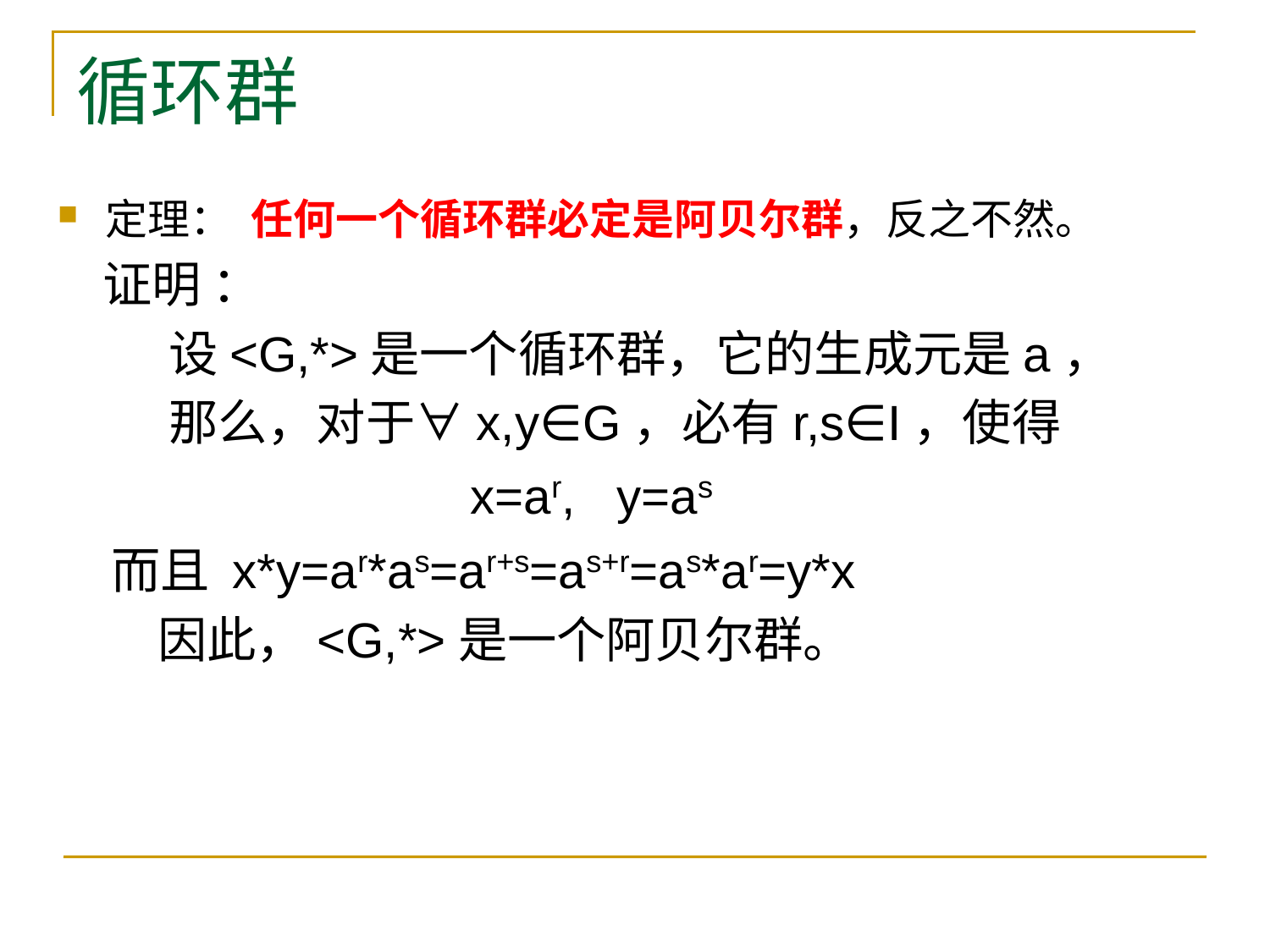

# 循环群
定理：  任何一个循环群必定是阿贝尔群，反之不然。
   证明 ：
         设<G,*>是一个循环群，它的生成元是a，
         那么，对于∀x,y∈G，必有r,s∈I，使得
                              x=ar,   y=as
      而且 x*y=ar*as=ar+s=as+r=as*ar=y*x
        因此，<G,*>是一个阿贝尔群。